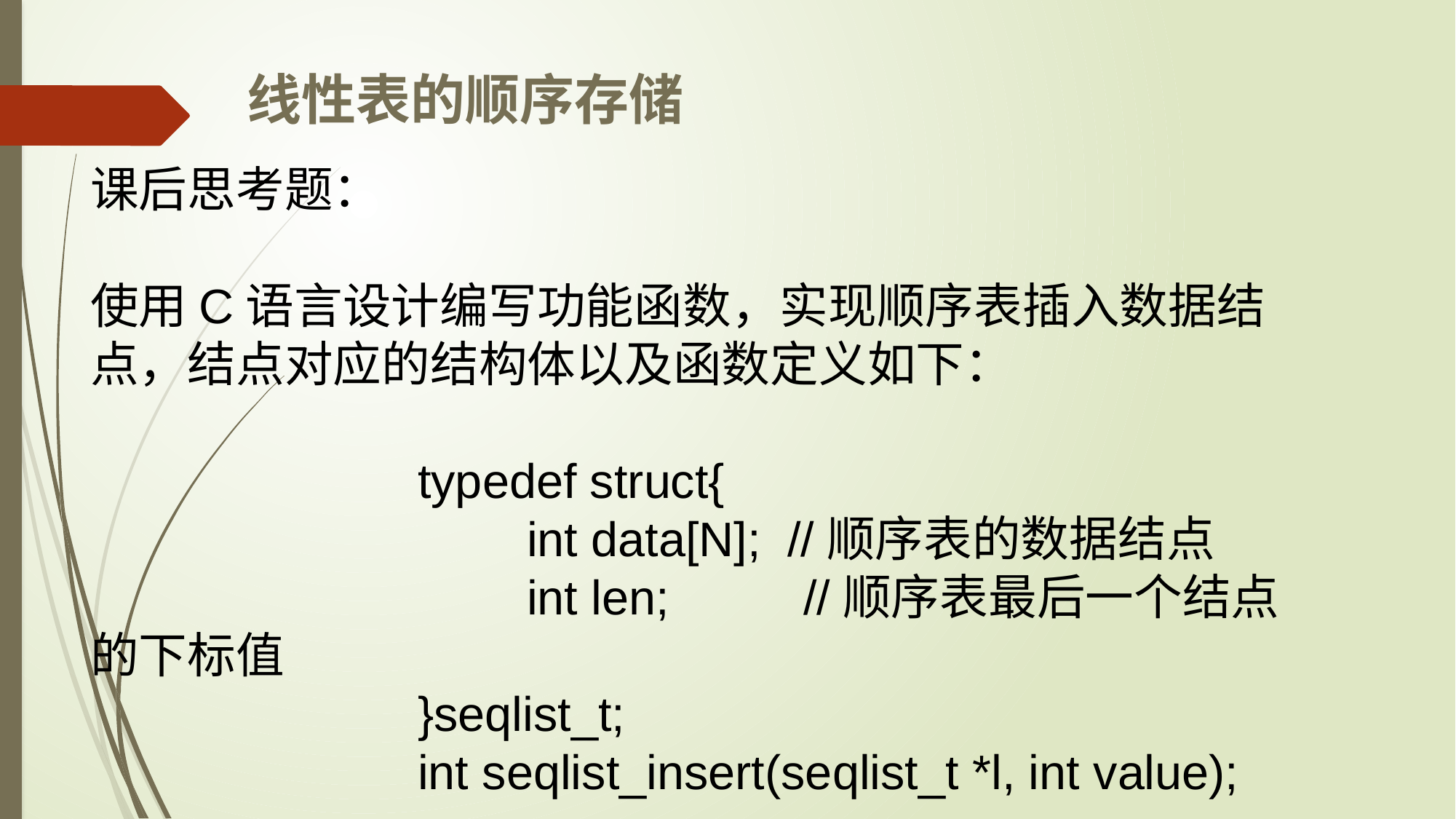

线性表的顺序存储
课后思考题：

使用C语言设计编写功能函数，实现顺序表插入数据结点，结点对应的结构体以及函数定义如下：

			typedef struct{
				int data[N];  //顺序表的数据结点
				int len;          //顺序表最后一个结点的下标值
			}seqlist_t;
			int seqlist_insert(seqlist_t *l, int value);